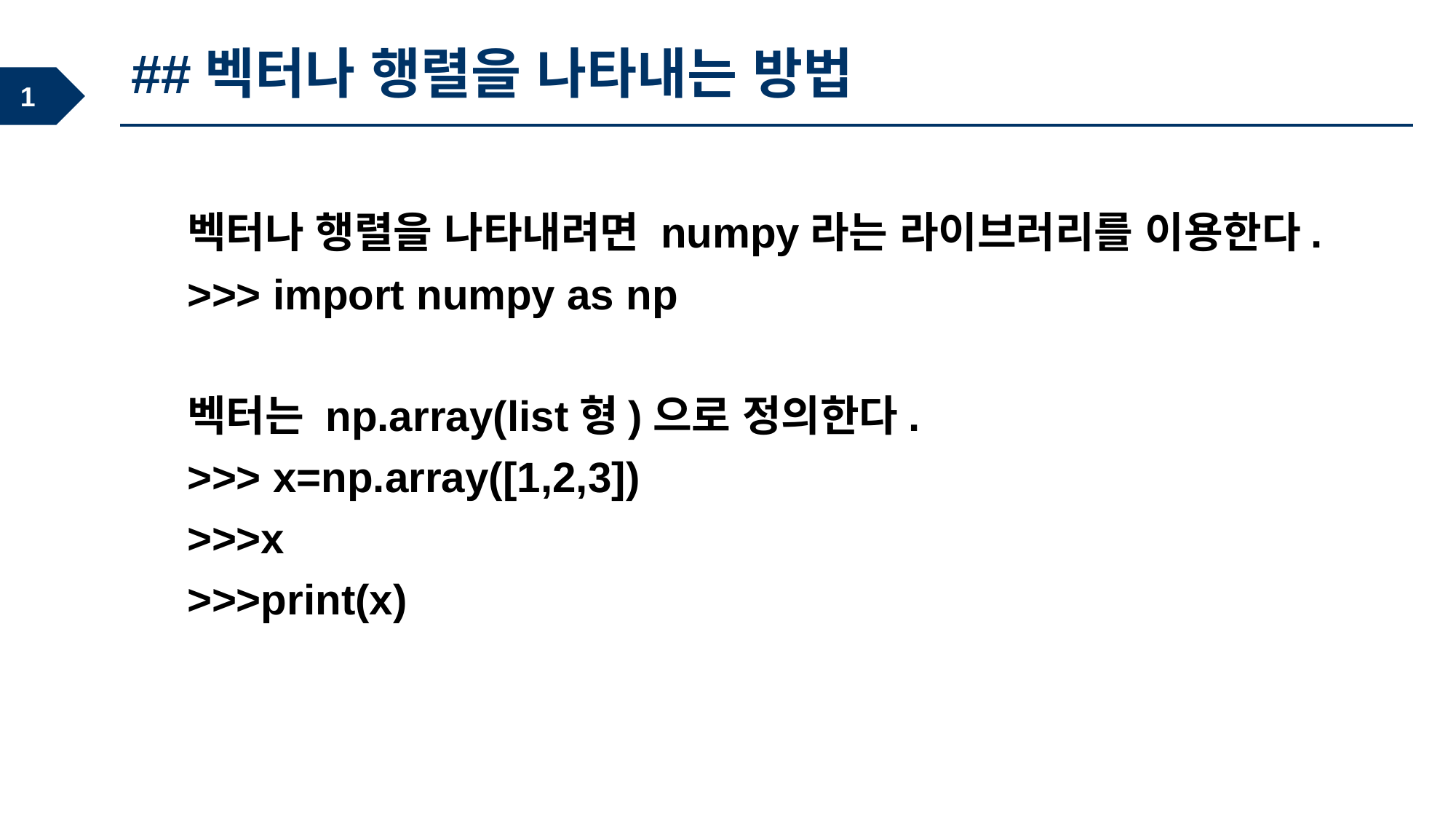

##벡터나 행렬을 나타내는 방법
벡터나 행렬을 나타내려면 numpy라는 라이브러리를 이용한다.
>>> import numpy as np

벡터는 np.array(list형)으로 정의한다.
>>> x=np.array([1,2,3])
>>>x
>>>print(x)